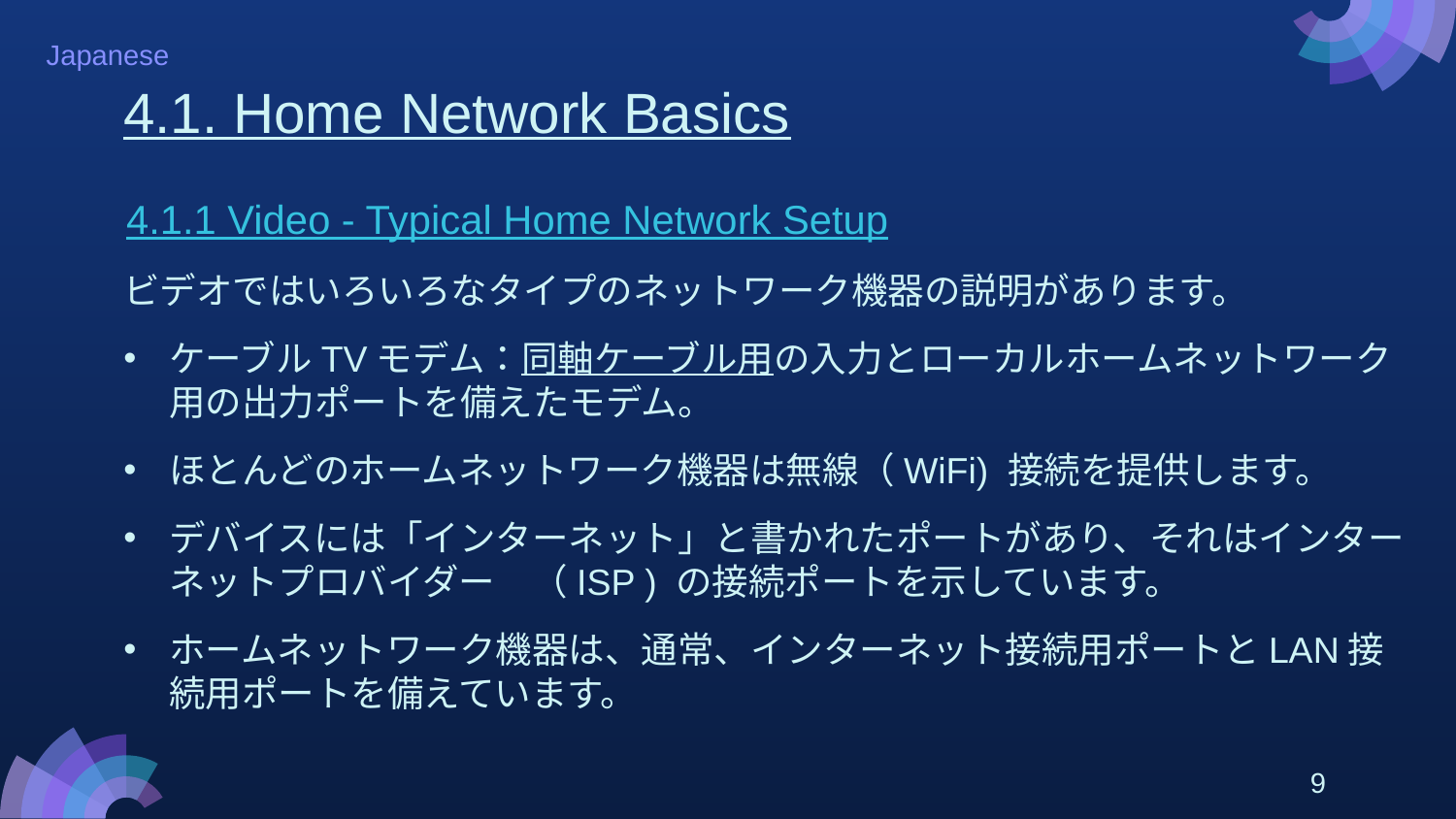

# 4.1. Home Network Basics
4.1.1 Video - Typical Home Network Setup
ビデオではいろいろなタイプのネットワーク機器の説明があります。
ケーブルTVモデム：同軸ケーブル用の入力とローカルホームネットワーク用の出力ポートを備えたモデム。
ほとんどのホームネットワーク機器は無線（WiFi) 接続を提供します。
デバイスには「インターネット」と書かれたポートがあり、それはインターネットプロバイダー　（ISP ) の接続ポートを示しています。
ホームネットワーク機器は、通常、インターネット接続用ポートとLAN接続用ポートを備えています。
9